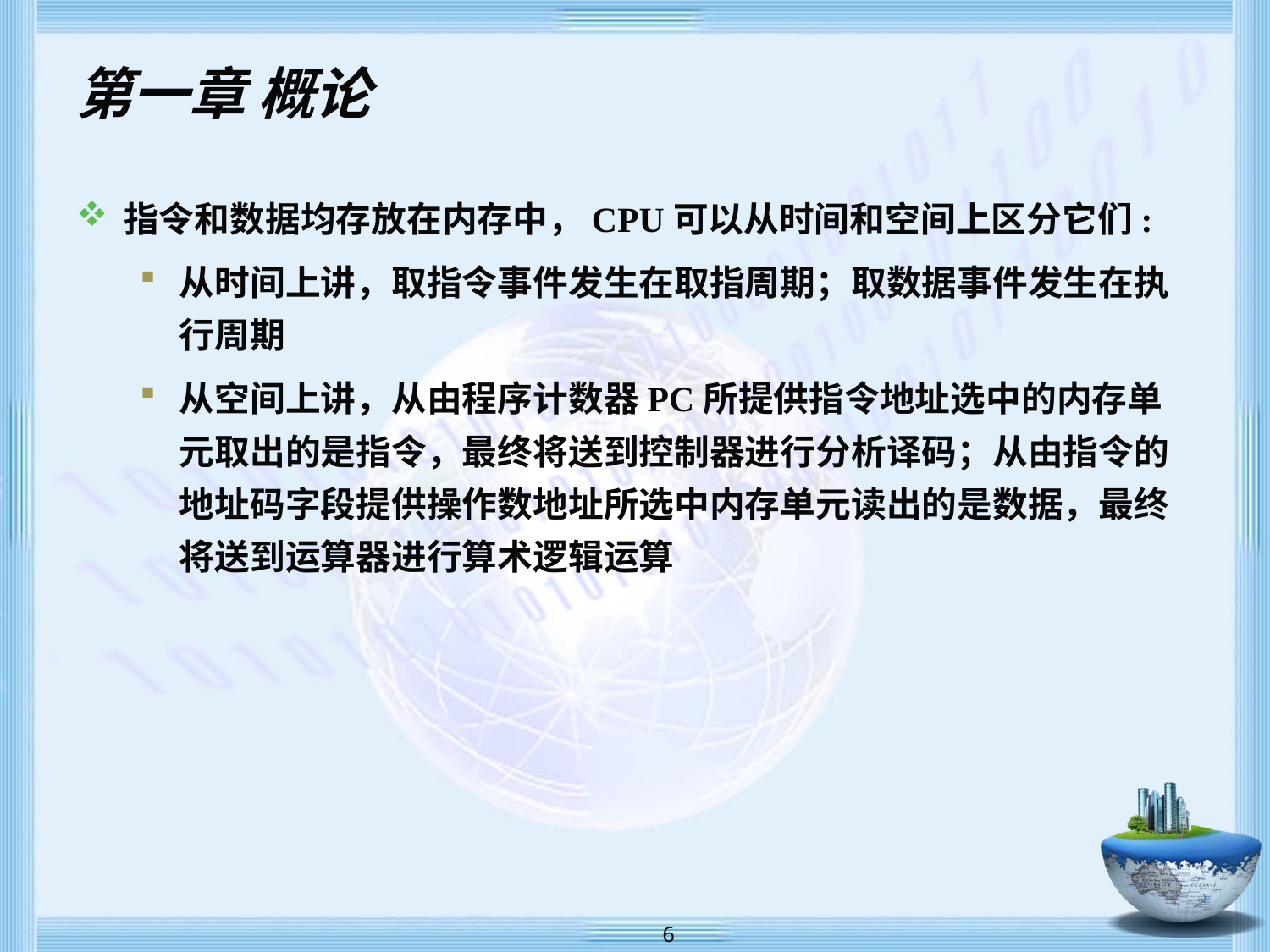

# 第一章 概论
指令和数据均存放在内存中，CPU可以从时间和空间上区分它们:
从时间上讲，取指令事件发生在取指周期；取数据事件发生在执行周期
从空间上讲，从由程序计数器PC所提供指令地址选中的内存单元取出的是指令，最终将送到控制器进行分析译码；从由指令的地址码字段提供操作数地址所选中内存单元读出的是数据，最终将送到运算器进行算术逻辑运算
    6